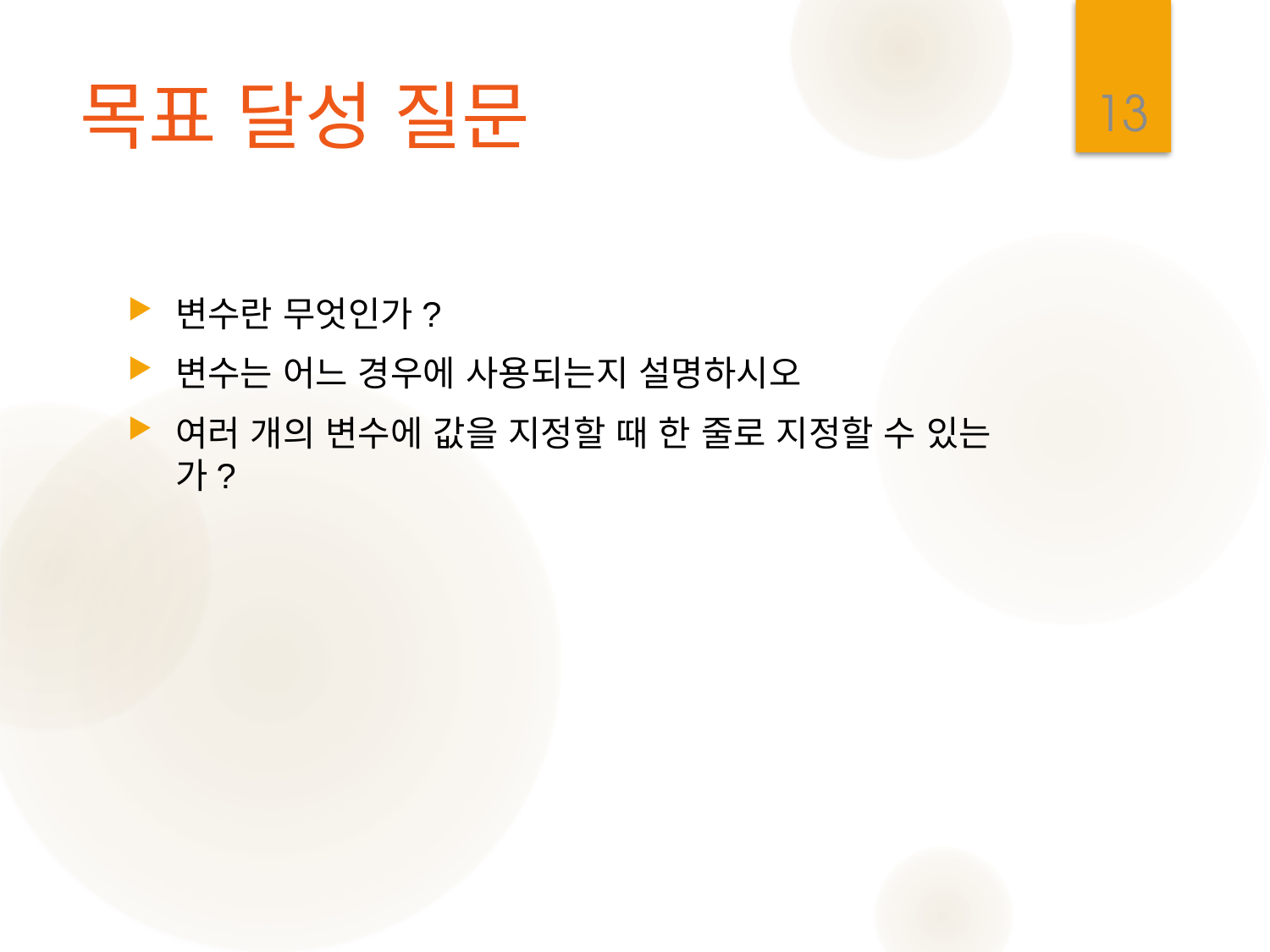

13
# 목표 달성 질문
변수란 무엇인가?
변수는 어느 경우에 사용되는지 설명하시오
여러 개의 변수에 값을 지정할 때 한 줄로 지정할 수 있는가?